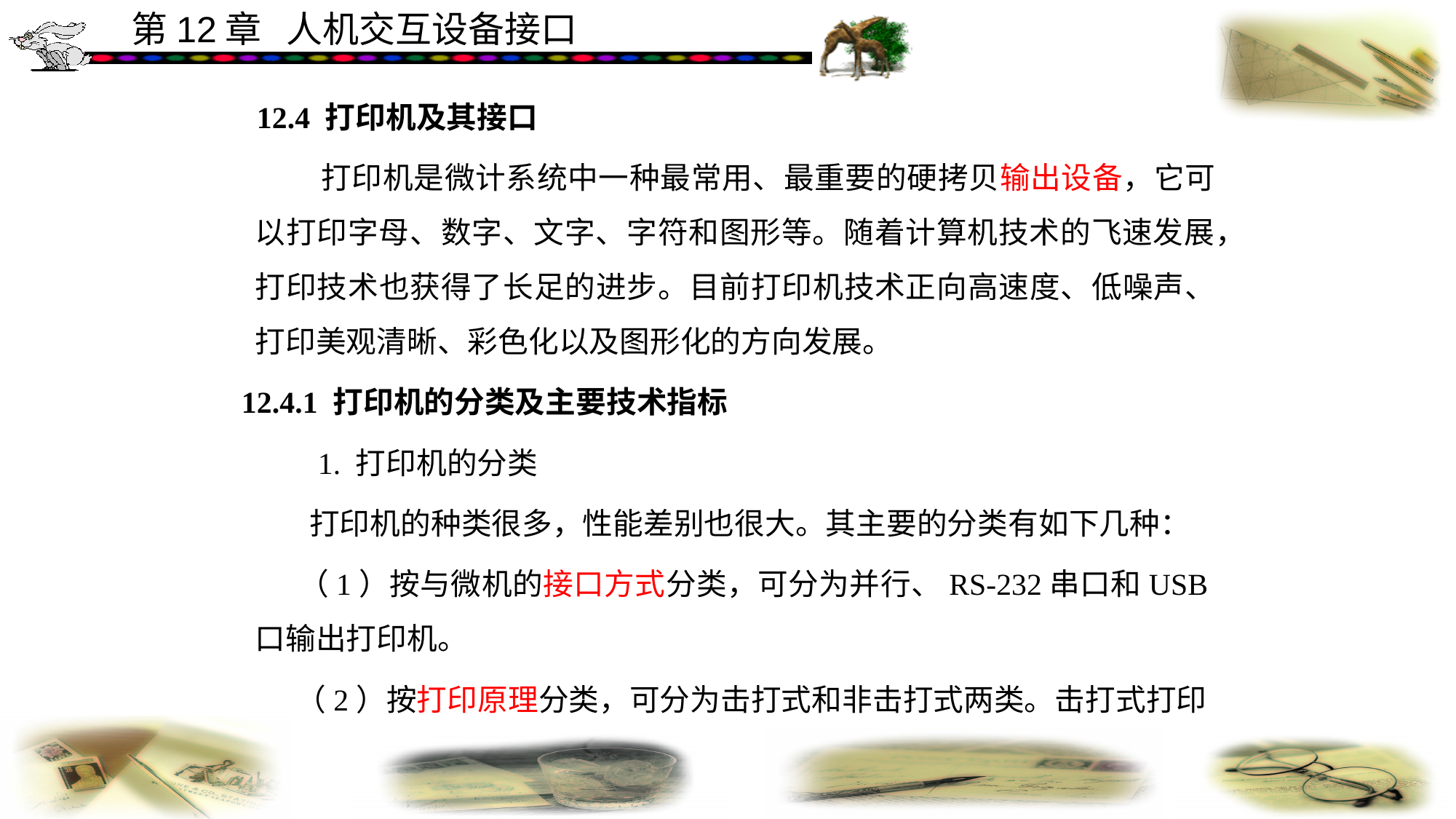

12.4 打印机及其接口
          打印机是微计系统中一种最常用、最重要的硬拷贝输出设备，它可以打印字母、数字、文字、字符和图形等。随着计算机技术的飞速发展，打印技术也获得了长足的进步。目前打印机技术正向高速度、低噪声、打印美观清晰、彩色化以及图形化的方向发展。
12.4.1 打印机的分类及主要技术指标
          1. 打印机的分类
         打印机的种类很多，性能差别也很大。其主要的分类有如下几种：
       （1）按与微机的接口方式分类，可分为并行、RS-232串口和USB口输出打印机。
       （2）按打印原理分类，可分为击打式和非击打式两类。击打式打印